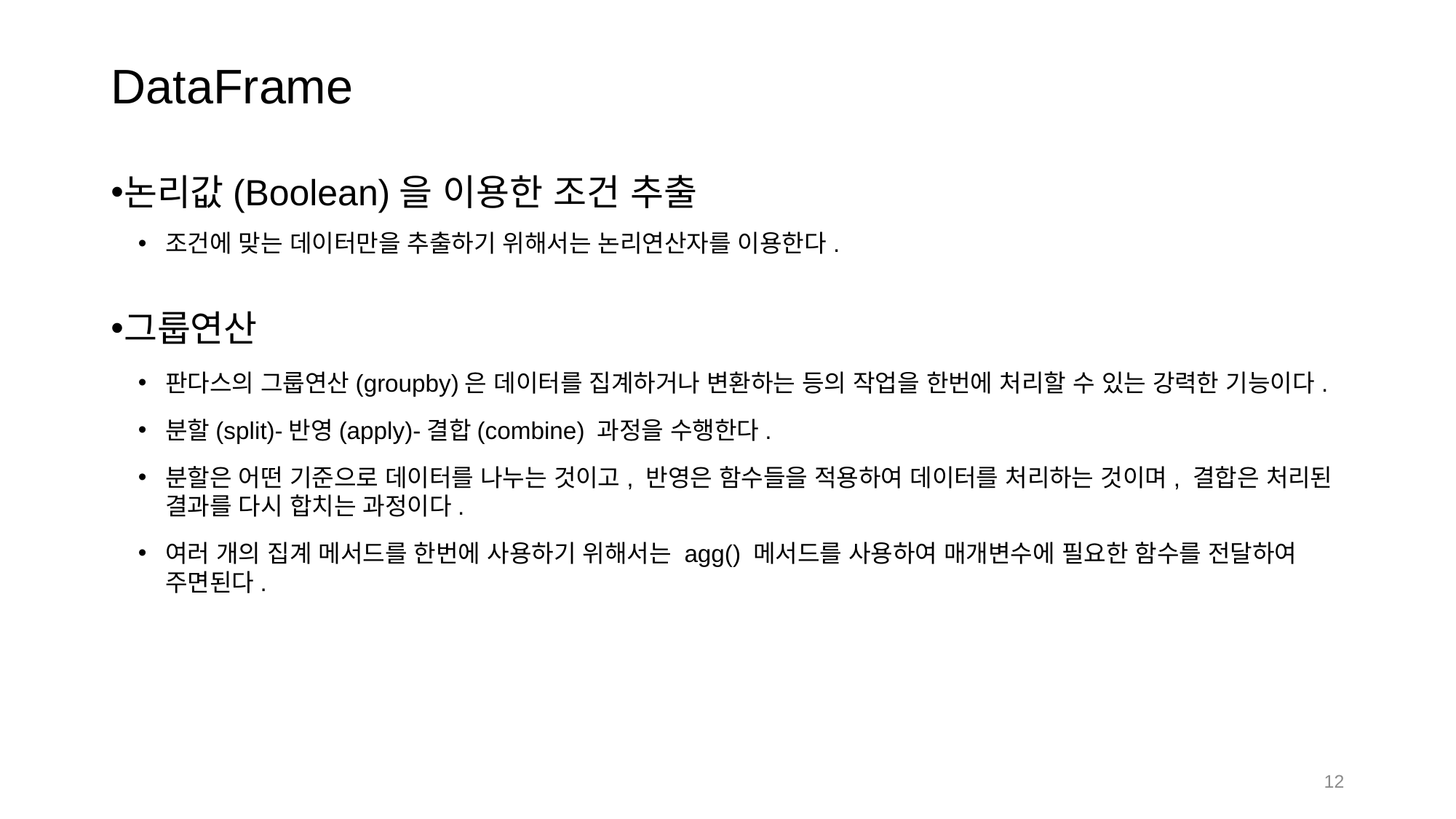

# DataFrame
논리값(Boolean)을 이용한 조건 추출
조건에 맞는 데이터만을 추출하기 위해서는 논리연산자를 이용한다.

그룹연산
판다스의 그룹연산(groupby)은 데이터를 집계하거나 변환하는 등의 작업을 한번에 처리할 수 있는 강력한 기능이다.
분할(split)-반영(apply)-결합(combine) 과정을 수행한다.
분할은 어떤 기준으로 데이터를 나누는 것이고, 반영은 함수들을 적용하여 데이터를 처리하는 것이며, 결합은 처리된 결과를 다시 합치는 과정이다.
여러 개의 집계 메서드를 한번에 사용하기 위해서는 agg() 메서드를 사용하여 매개변수에 필요한 함수를 전달하여 주면된다.

12